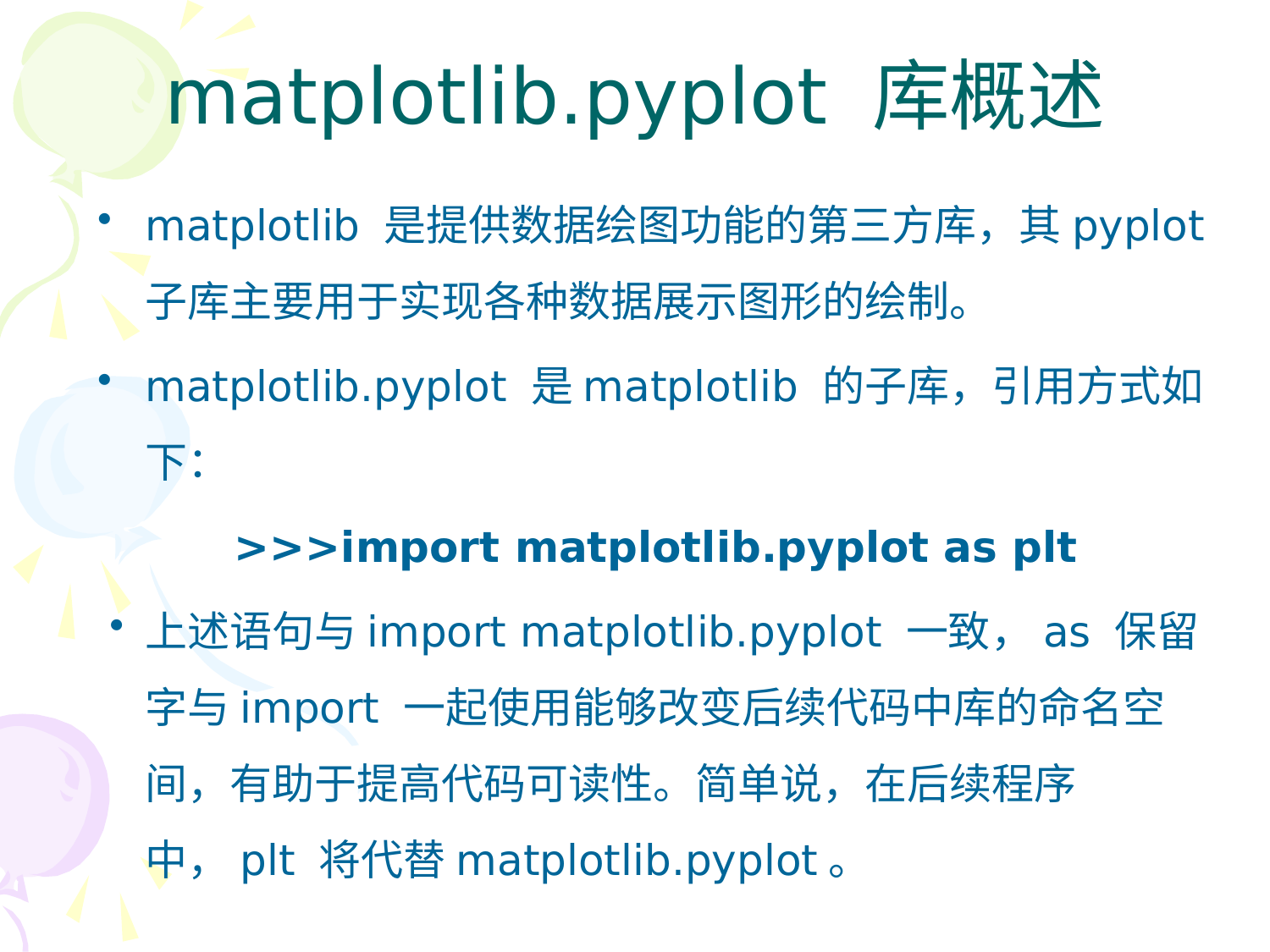

# matplotlib.pyplot 库概述
matplotlib 是提供数据绘图功能的第三方库，其pyplot 子库主要用于实现各种数据展示图形的绘制。
matplotlib.pyplot 是matplotlib 的子库，引用方式如下：
>>>import matplotlib.pyplot as plt
上述语句与import matplotlib.pyplot 一致，as 保留字与import 一起使用能够改变后续代码中库的命名空间，有助于提高代码可读性。简单说，在后续程序中，plt 将代替matplotlib.pyplot。